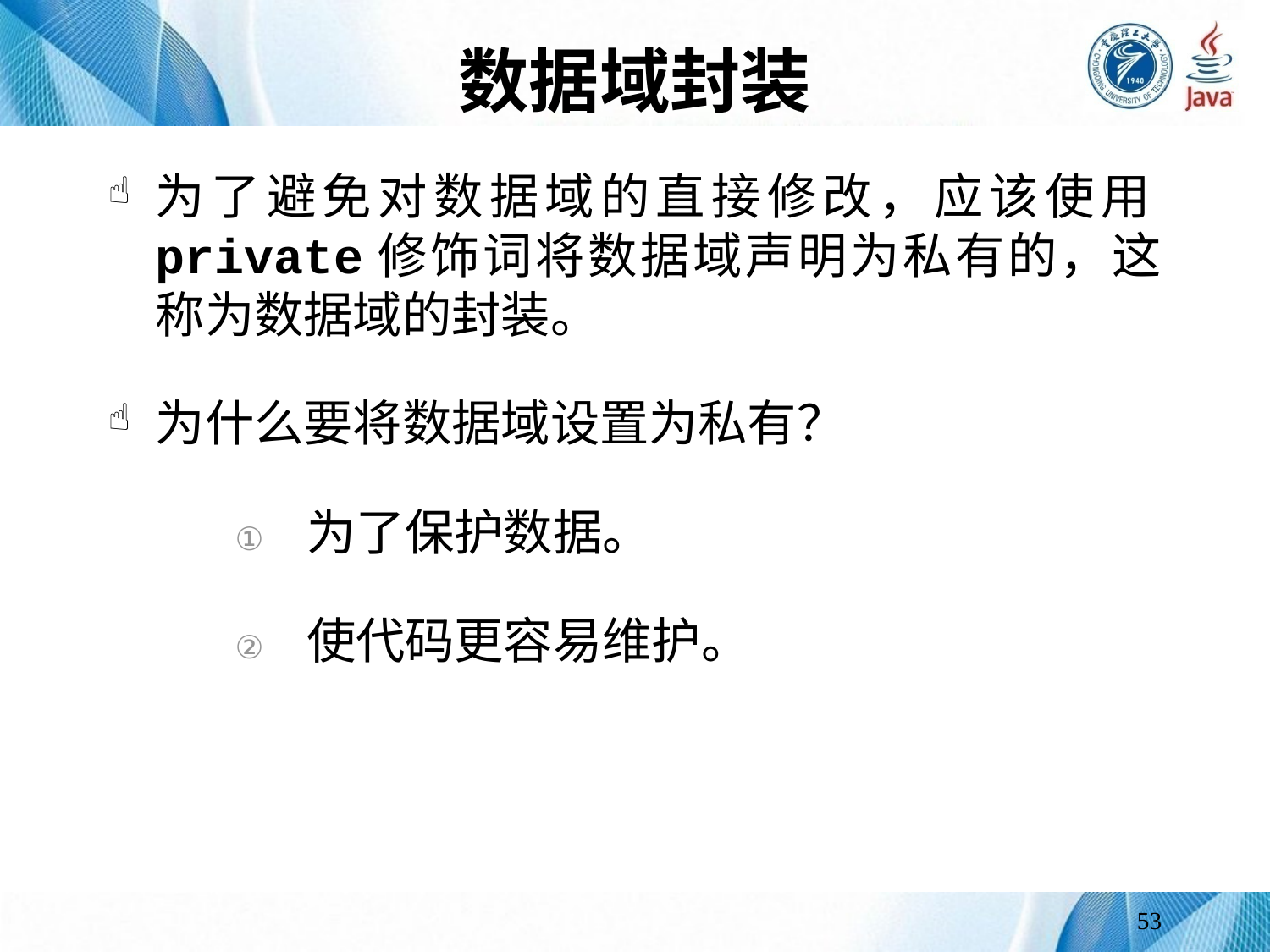

# 数据域封装
为了避免对数据域的直接修改，应该使用private修饰词将数据域声明为私有的，这称为数据域的封装。
为什么要将数据域设置为私有？
为了保护数据。
使代码更容易维护。

53